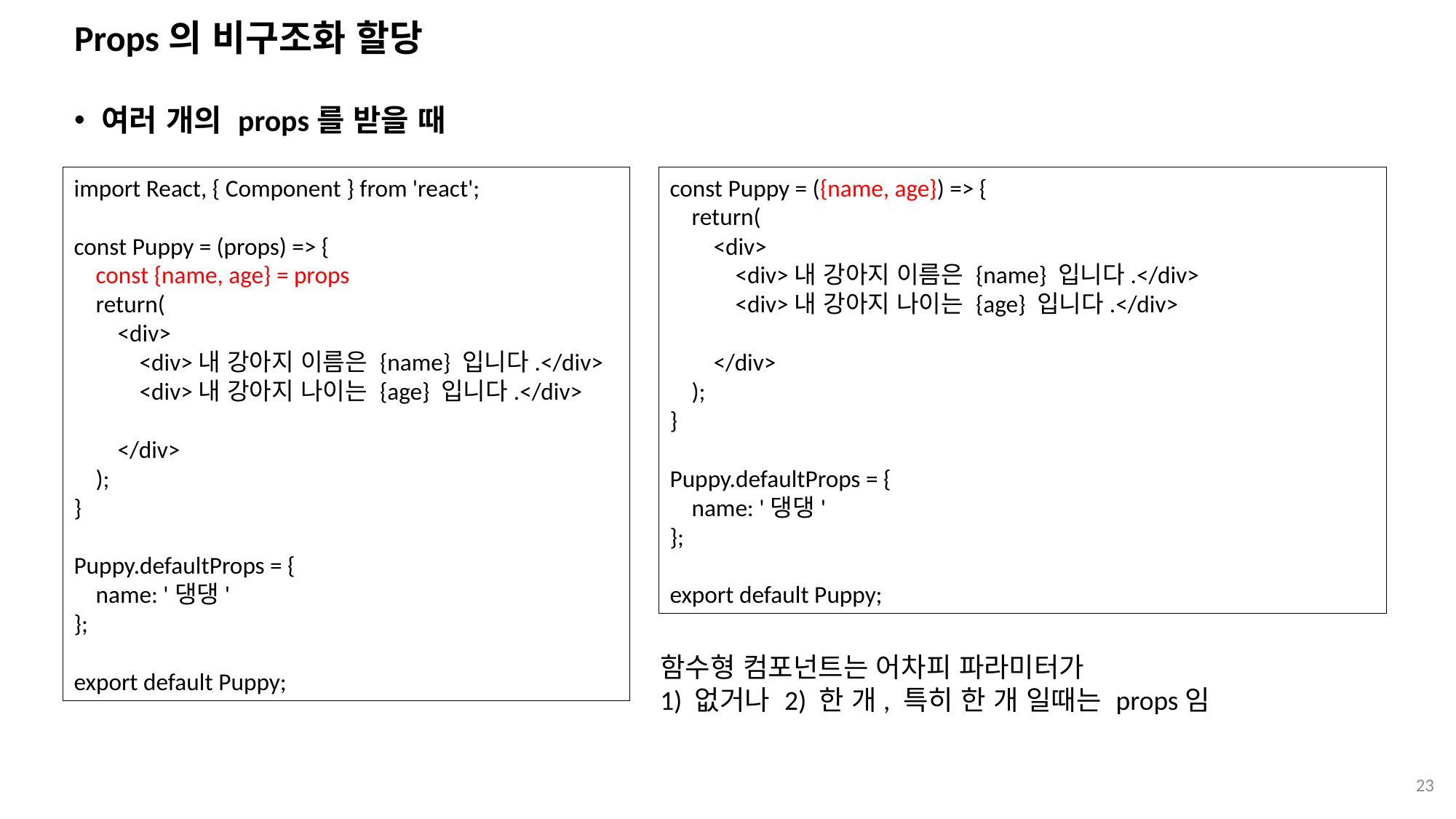

# Props의 비구조화 할당
여러 개의 props를 받을 때

import React, { Component } from 'react';

const Puppy = (props) => {
    const {name, age} = props
    return(
        <div>
            <div>내 강아지 이름은 {name} 입니다.</div>
            <div>내 강아지 나이는 {age} 입니다.</div>

        </div>
    );
}

Puppy.defaultProps = {
    name: '댕댕'
};

export default Puppy;
const Puppy = ({name, age}) => {
    return(
        <div>
            <div>내 강아지 이름은 {name} 입니다.</div>
            <div>내 강아지 나이는 {age} 입니다.</div>

        </div>
    );
}

Puppy.defaultProps = {
    name: '댕댕'
};

export default Puppy;
함수형 컴포넌트는 어차피 파라미터가
1) 없거나 2) 한 개, 특히 한 개 일때는 props임
23